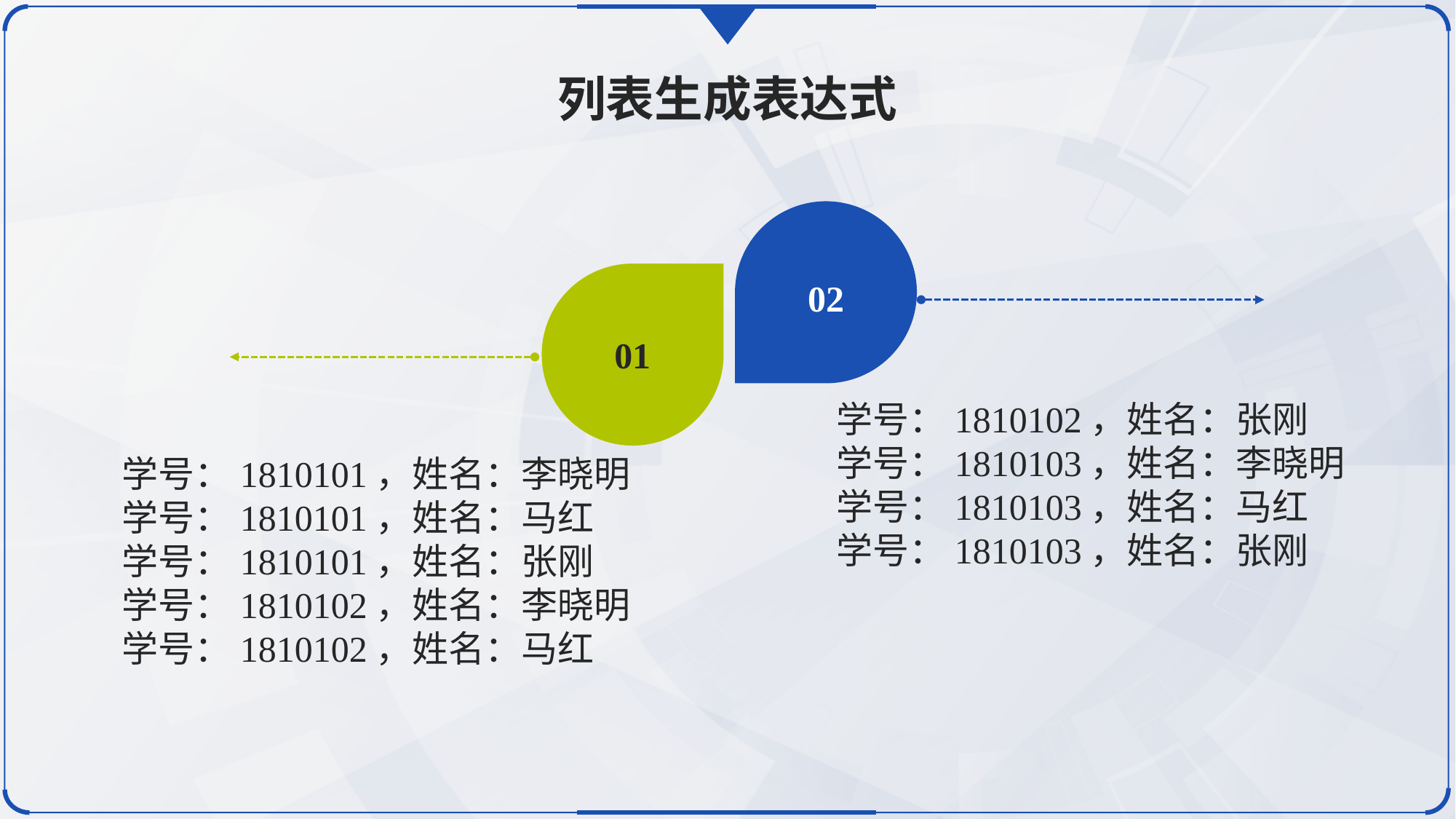

列表生成表达式

02

01
学号：1810102，姓名：张刚
学号：1810103，姓名：李晓明
学号：1810103，姓名：马红
学号：1810103，姓名：张刚
学号：1810101，姓名：李晓明
学号：1810101，姓名：马红
学号：1810101，姓名：张刚
学号：1810102，姓名：李晓明
学号：1810102，姓名：马红